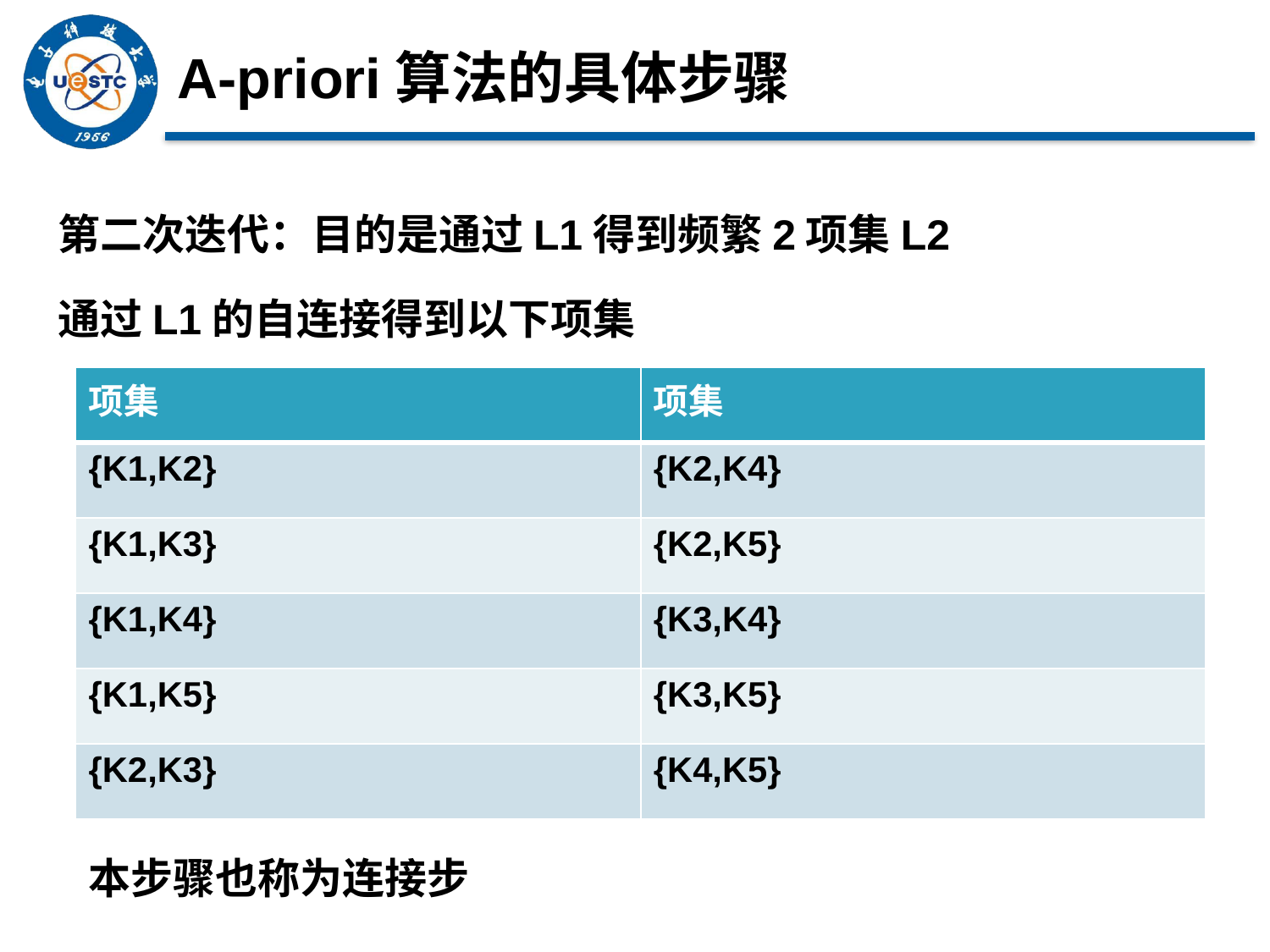

# A-priori算法的具体步骤
第二次迭代：目的是通过L1得到频繁2项集L2
通过L1的自连接得到以下项集
| 项集 | 项集 |
| --- | --- |
| {K1,K2} | {K2,K4} |
| {K1,K3} | {K2,K5} |
| {K1,K4} | {K3,K4} |
| {K1,K5} | {K3,K5} |
| {K2,K3} | {K4,K5} |
本步骤也称为连接步